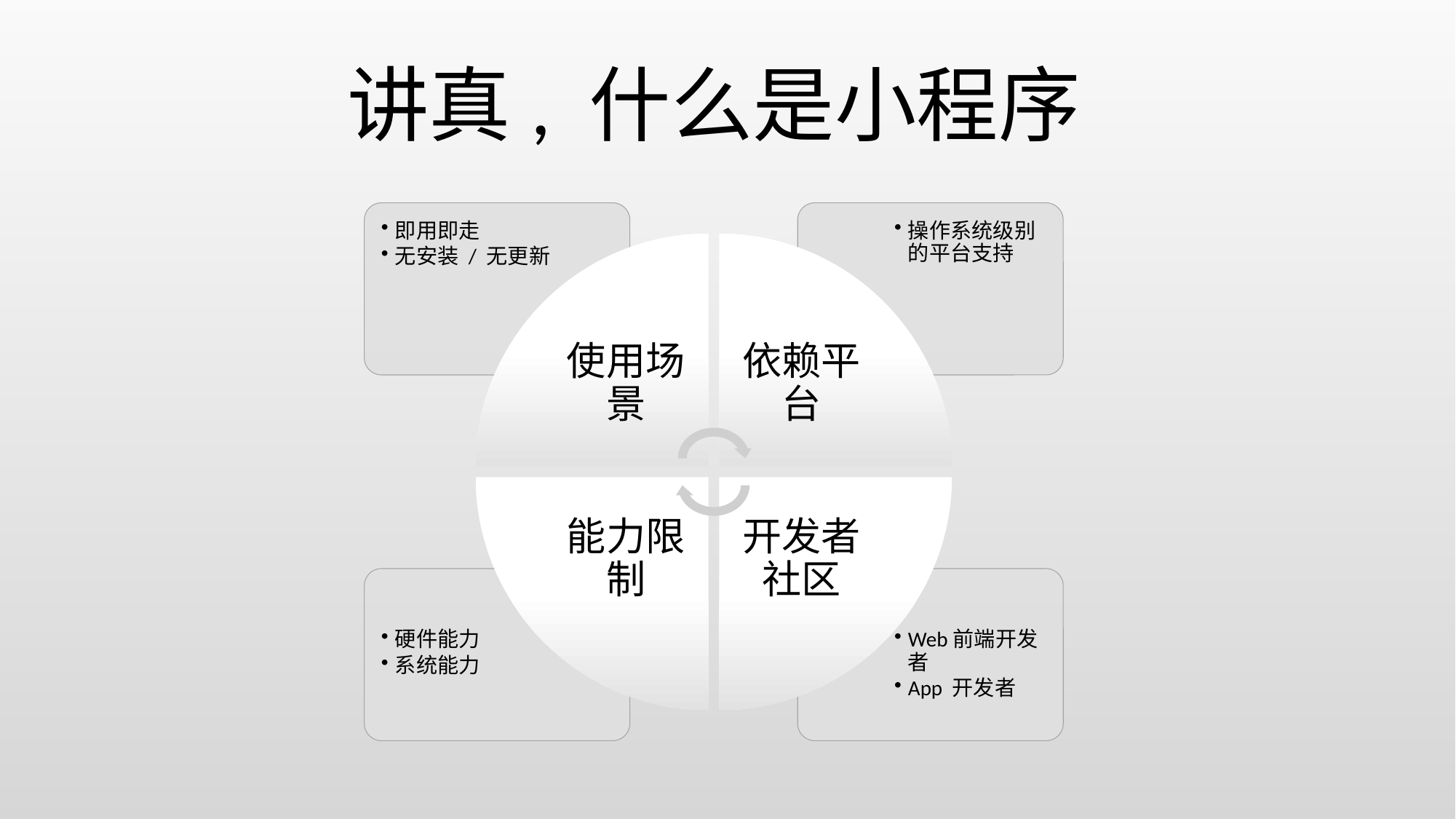

讲真, 什么是小程序
Web前端开发者
App 开发者
硬件能力
系统能力
操作系统级别的平台支持
即用即走
无安装 / 无更新

使用场景
依赖平台
开发者社区
能力限制